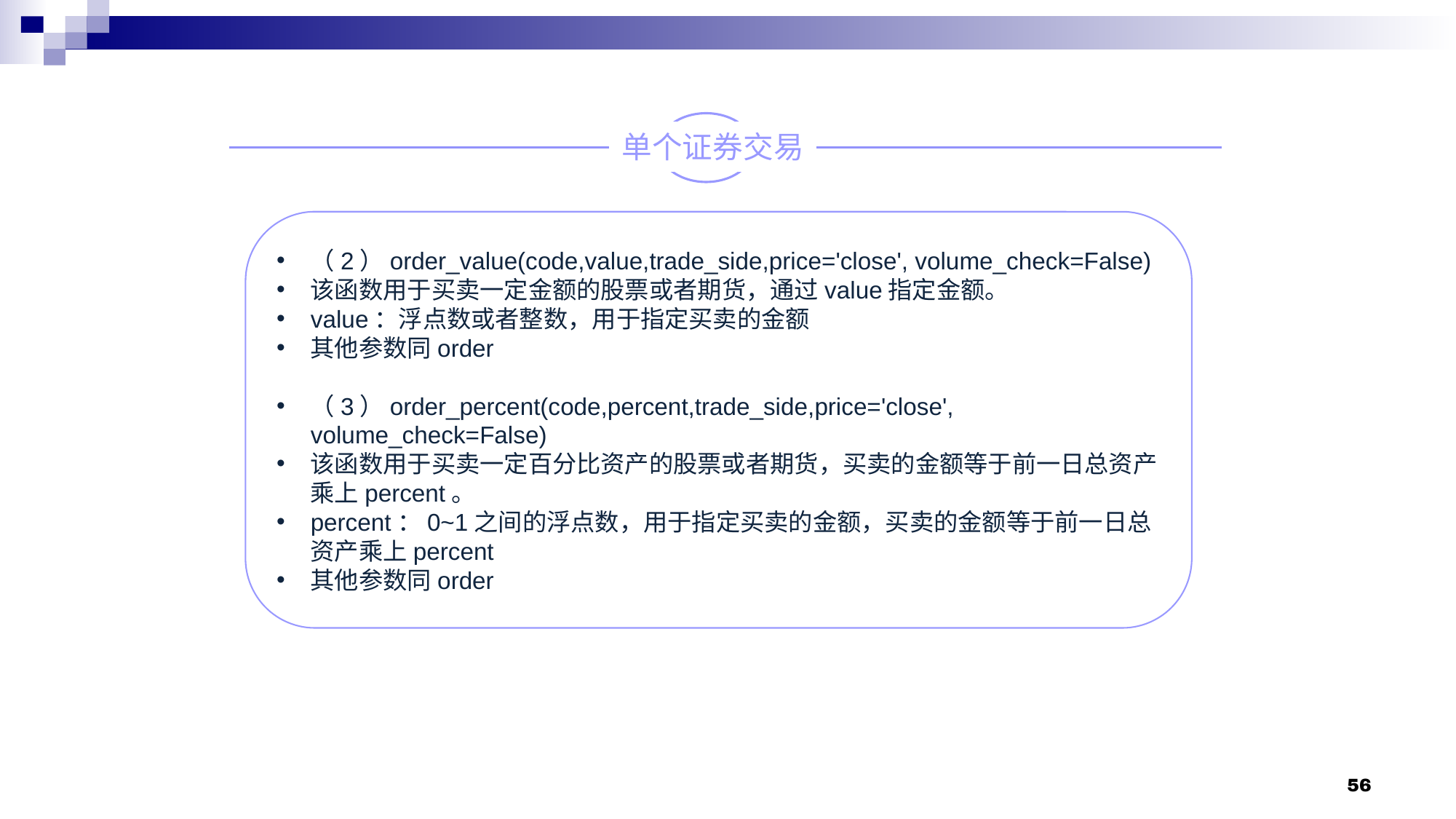

单个证券交易
（2）order_value(code,value,trade_side,price='close', volume_check=False)
该函数用于买卖一定金额的股票或者期货，通过value指定金额。
value：浮点数或者整数，用于指定买卖的金额
其他参数同order

（3）order_percent(code,percent,trade_side,price='close', volume_check=False)
该函数用于买卖一定百分比资产的股票或者期货，买卖的金额等于前一日总资产乘上percent。
percent：0~1之间的浮点数，用于指定买卖的金额，买卖的金额等于前一日总资产乘上percent
其他参数同order
56